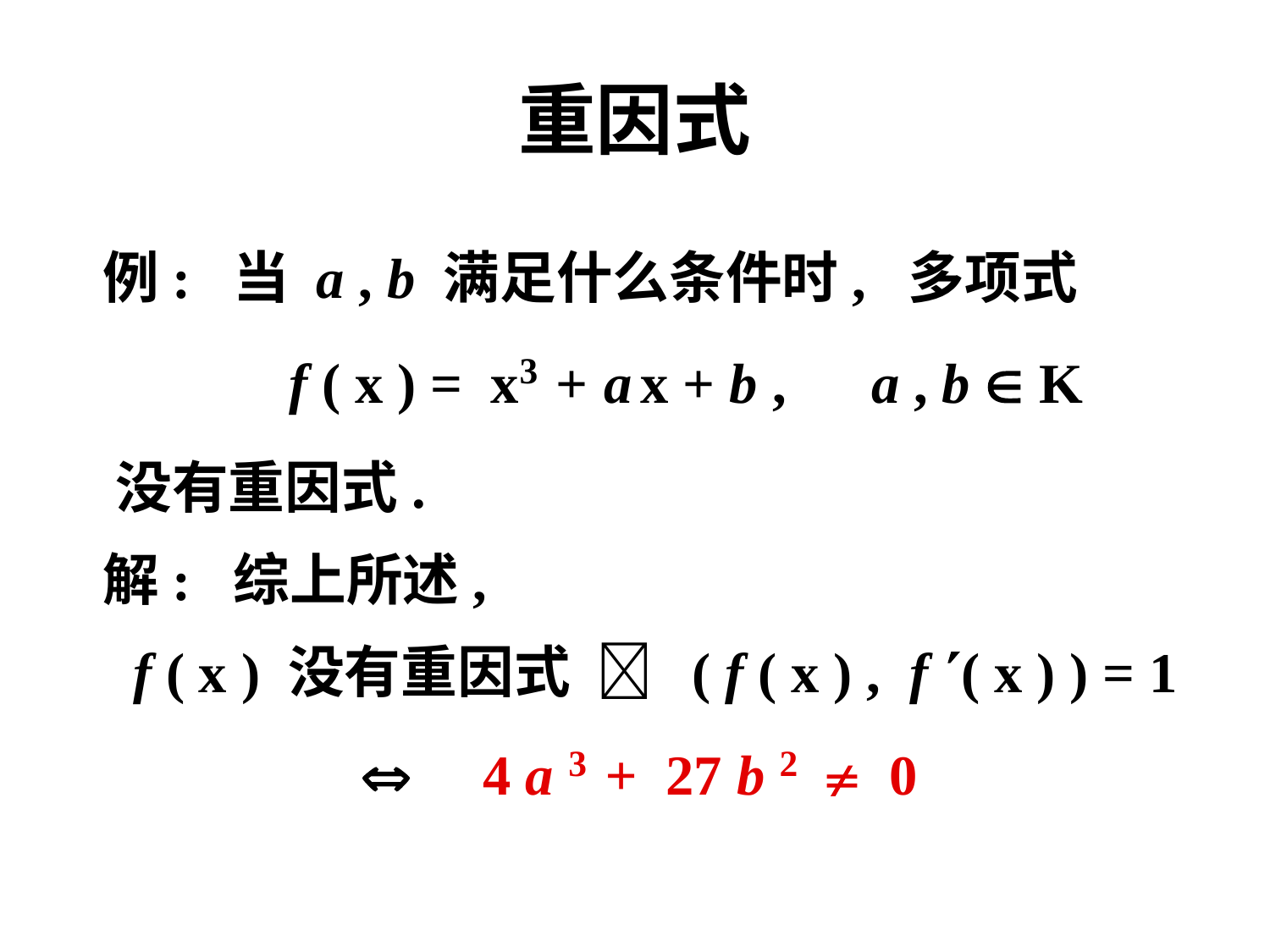

重因式
 例:  当 a , b 满足什么条件时,  多项式
               f ( x ) =  x3  +  a x + b ,      a , b ∈ K
  没有重因式.
 解:  综上所述,
    f ( x ) 没有重因式  ⇔  ( f ( x ) ,  f ′( x ) ) = 1
                    ⇔     4 a 3  +  27 b 2  ≠  0